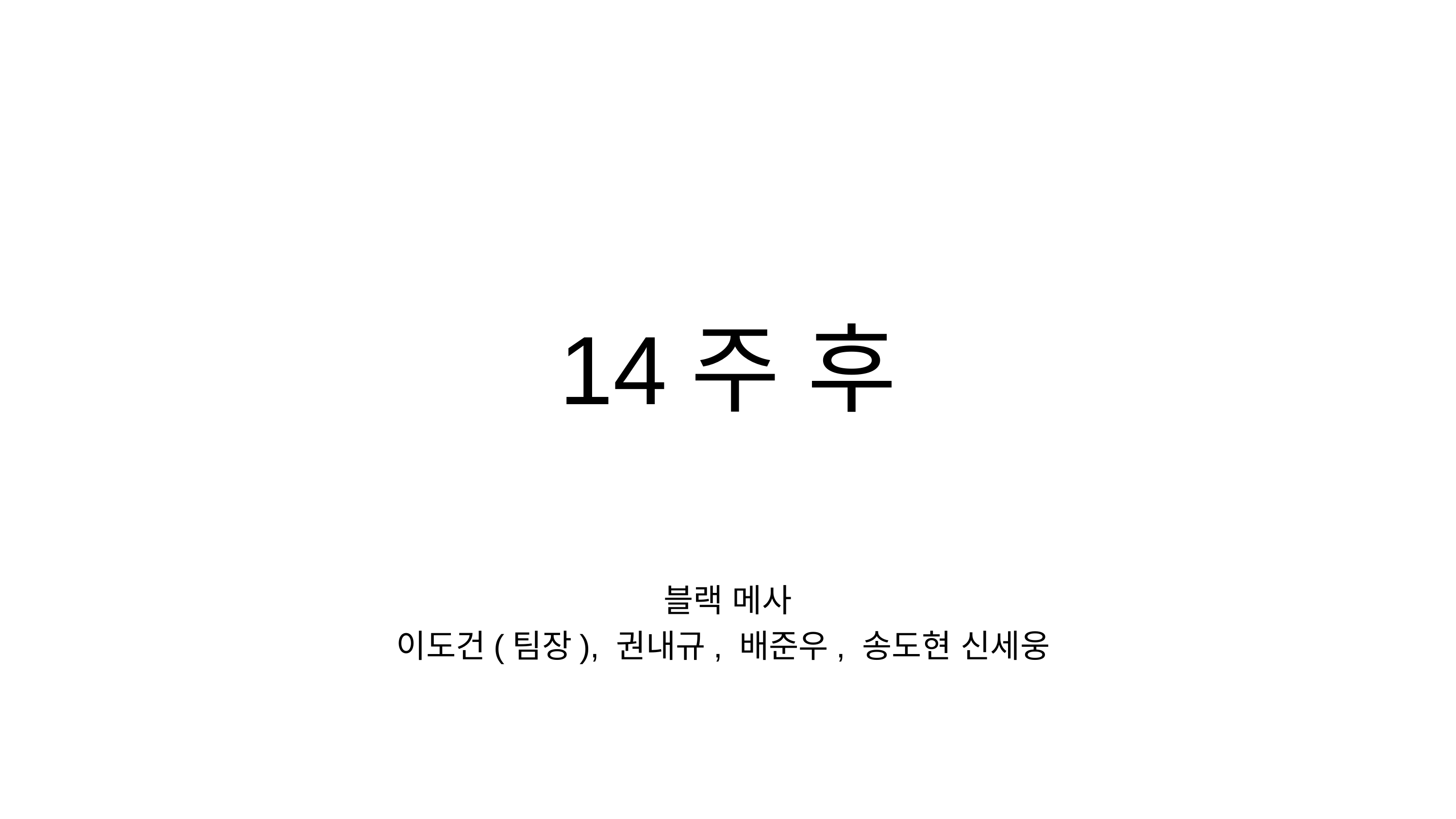

# 14주 후
블랙 메사
이도건(팀장), 권내규, 배준우, 송도현 신세웅